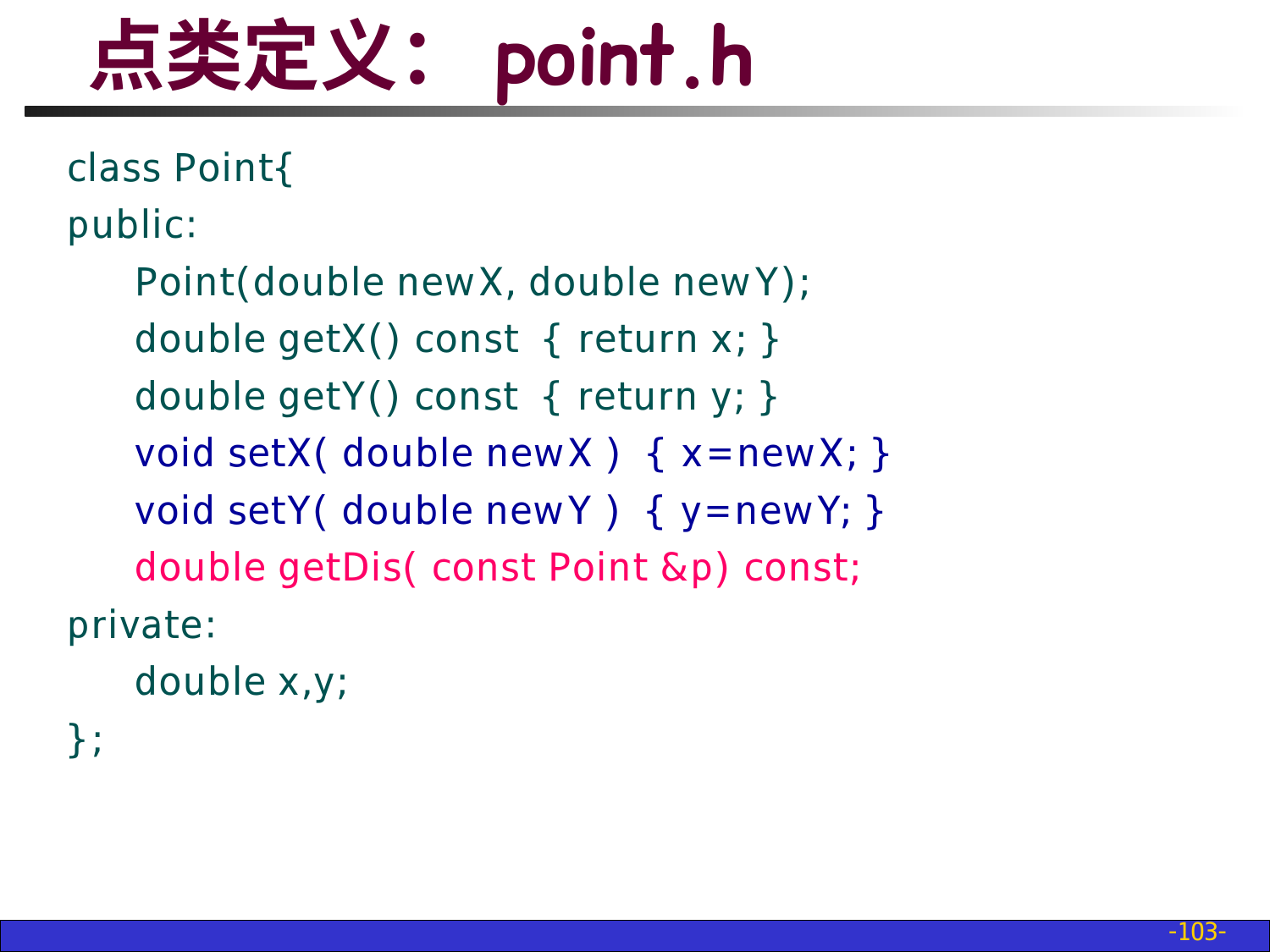

# 点类定义：point.h
class Point{
public:
	  Point(double newX, double newY);
	  double getX() const  { return x; }
	  double getY() const  { return y; }
	  void setX( double newX )  { x=newX; }
	  void setY( double newY )  { y=newY; }
	  double getDis( const Point &p) const;
private:
	  double x,y;
};

-103-